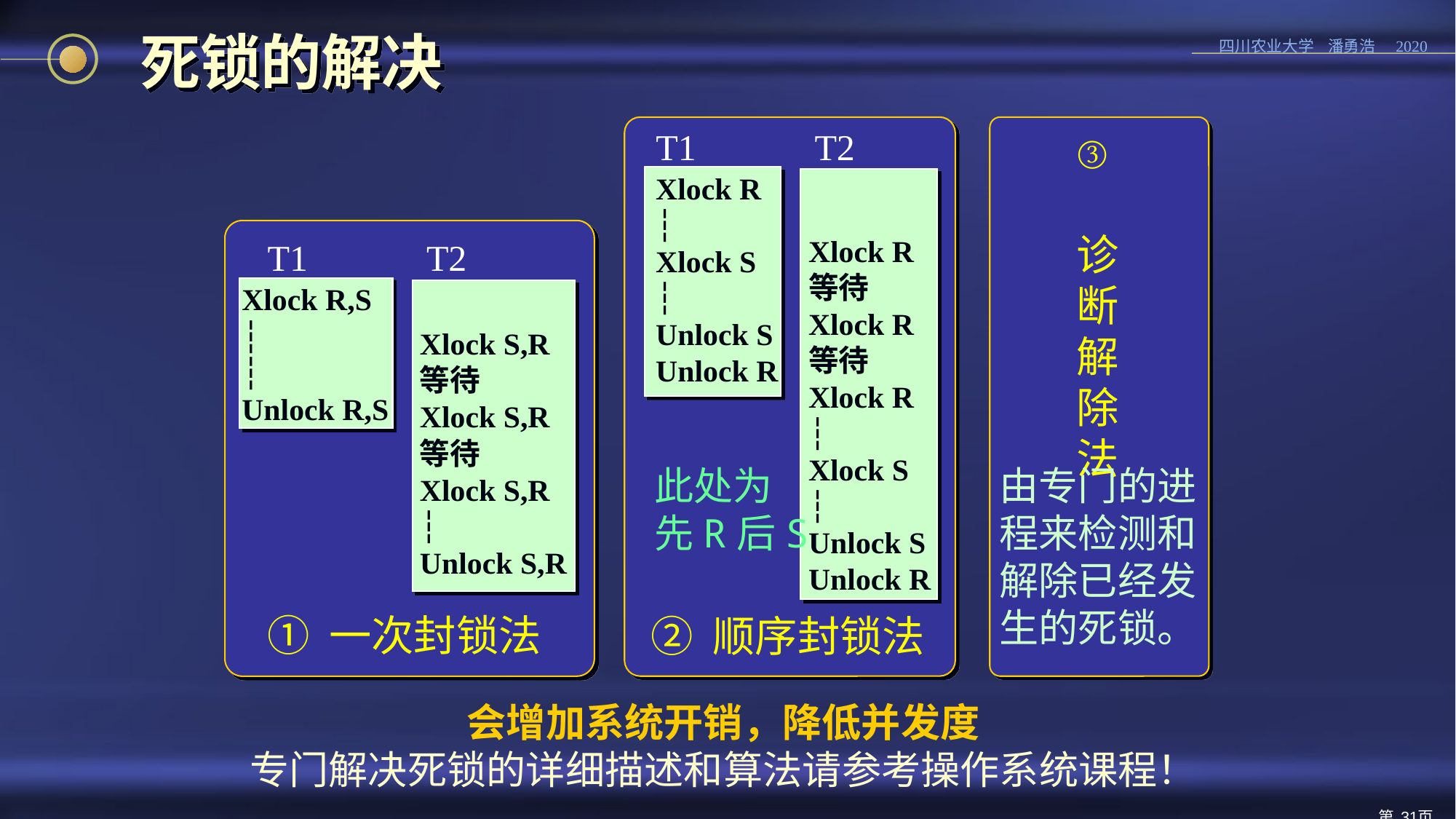

# 死锁的解决

T1
T2
③
诊断解除法

Xlock R
┆
Xlock S
┆
Unlock S
Unlock R

Xlock R
等待
Xlock R
等待
Xlock R
┆
Xlock S
┆
Unlock S
Unlock R
T1
T2

Xlock R,S
┆
┆
Unlock R,S
Xlock S,R
等待
Xlock S,R
等待
Xlock S,R
┆
Unlock S,R
此处为先R后S
由专门的进程来检测和解除已经发生的死锁。
① 一次封锁法
② 顺序封锁法
会增加系统开销，降低并发度
专门解决死锁的详细描述和算法请参考操作系统课程！